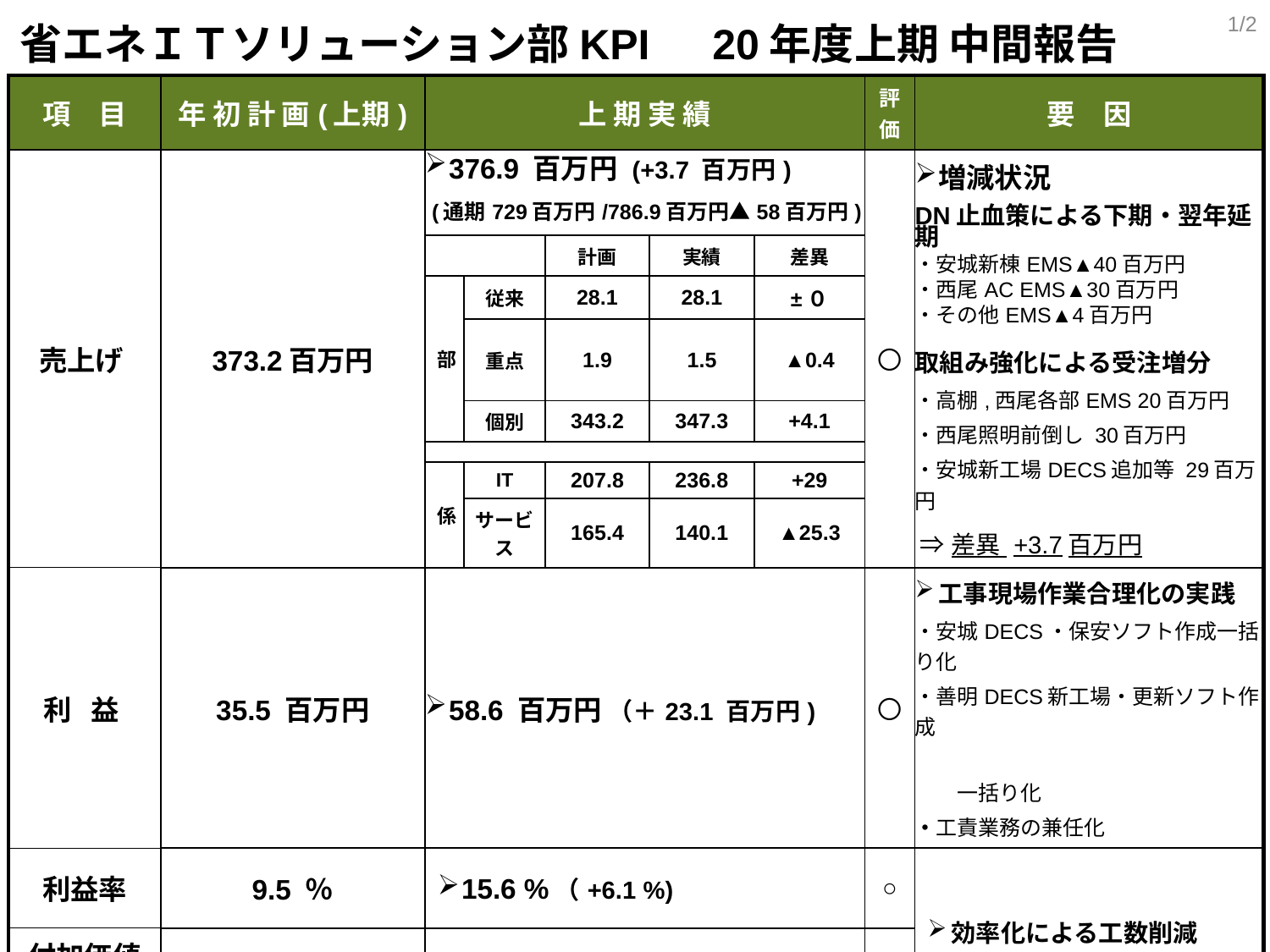

1/2
省エネＩＴソリューション部KPI　20年度上期 中間報告
| 項　目 | 年 初 計 画(上期) | 上 期 実 績 |  |  |  |  | 評価 | 要　因 |
| --- | --- | --- | --- | --- | --- | --- | --- | --- |
| 売上げ | 373.2百万円 | 376.9 百万円 (+3.7 百万円) (通期729百万円/786.9百万円▲58百万円) |  |  |  |  | 〇 | 増減状況 DN止血策による下期・翌年延期 ・安城新棟EMS▲40百万円 ・西尾AC EMS▲30百万円 ・その他EMS▲4百万円 取組み強化による受注増分 ・高棚,西尾各部EMS 20百万円 ・西尾照明前倒し 30百万円 ・安城新工場DECS追加等 29百万円 ⇒差異 +3.7百万円 |
|  |  |  |  | 計画 | 実績 | 差異 |  |  |
|  |  | 部 | 従来 | 28.1 | 28.1 | ±０ |  |  |
|  |  |  | 重点 | 1.9 | 1.5 | ▲0.4 |  |  |
|  |  |  | 個別 | 343.2 | 347.3 | +4.1 |  |  |
|  |  |  |  |  |  |  |  |  |
|  |  | 係 | IT | 207.8 | 236.8 | +29 |  |  |
|  |  |  | サービス | 165.4 | 140.1 | ▲25.3 |  |  |
| 利 益 | 35.5 百万円 | 58.6 百万円 （＋23.1 百万円) |  |  |  |  | 〇 | 工事現場作業合理化の実践 ・安城DECS・保安ソフト作成一括り化 ・善明DECS新工場・更新ソフト作成 　　　　　　　　　　　　　　　　　　一括り化 ・工責業務の兼任化 |
| 利益率 | 9.5 ％ | 15.6 %（+6.1 %) |  |  |  |  | ○ | 効率化による工数削減 →利益体質改善活動開始 　　目標利益率+4%向上 |
| 付加価値 生産性 | 1,049 千円 | 1,270千円 (＋221千円) |  |  |  |  | ○ |  |
| 残業 | 2,640 H (0.3日・人) | 1,556 H (▲1,084H ▲42%) \*▲6.8百万円相当 |  |  |  |  | 〇 |  |
| 有休 | 230 日 (20日以上/年) | 221 日 |  |  |  |  | 〇 | 上司声掛け→意識向上 |